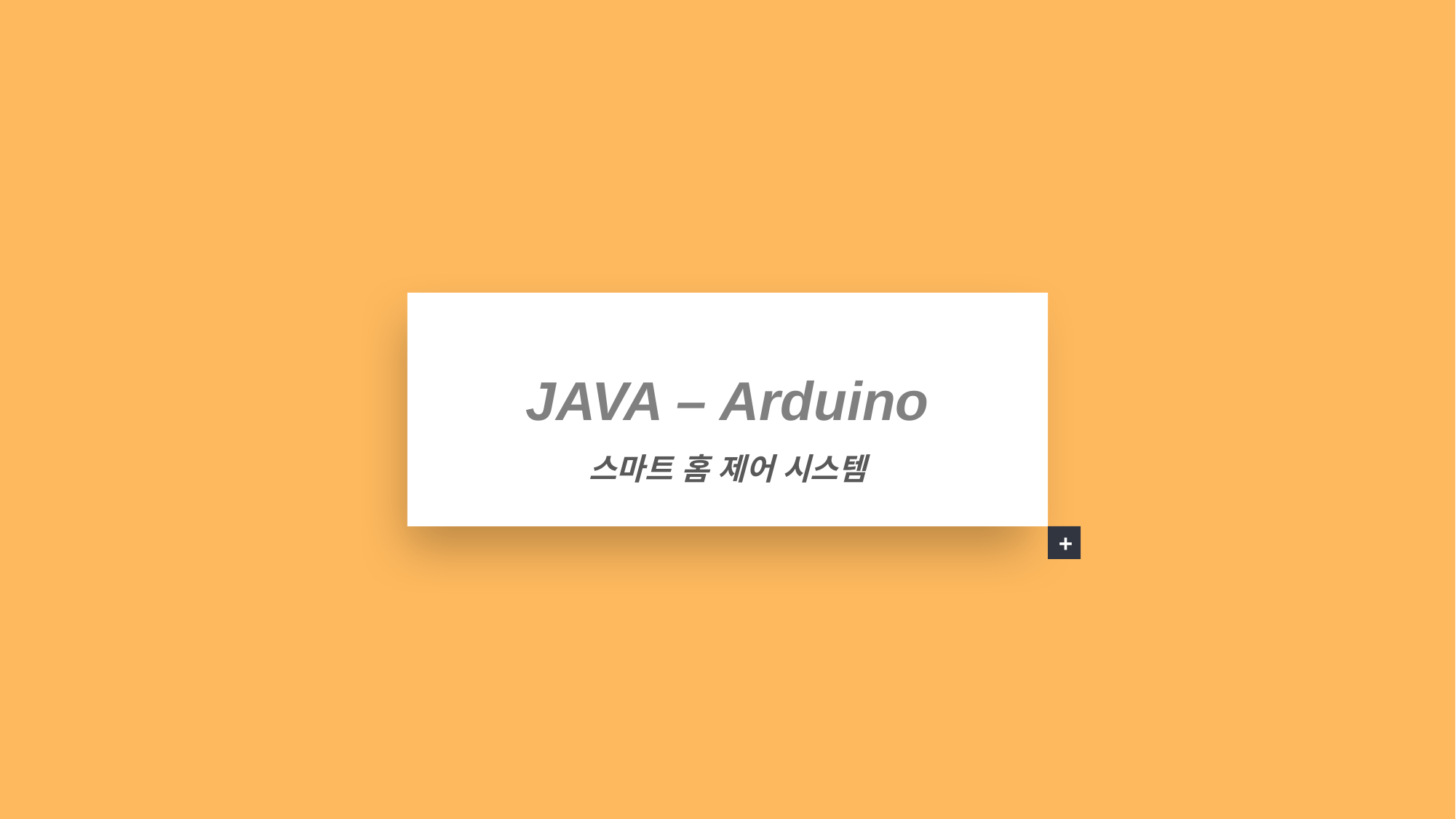

JAVA – Arduino
스마트 홈 제어 시스템
+